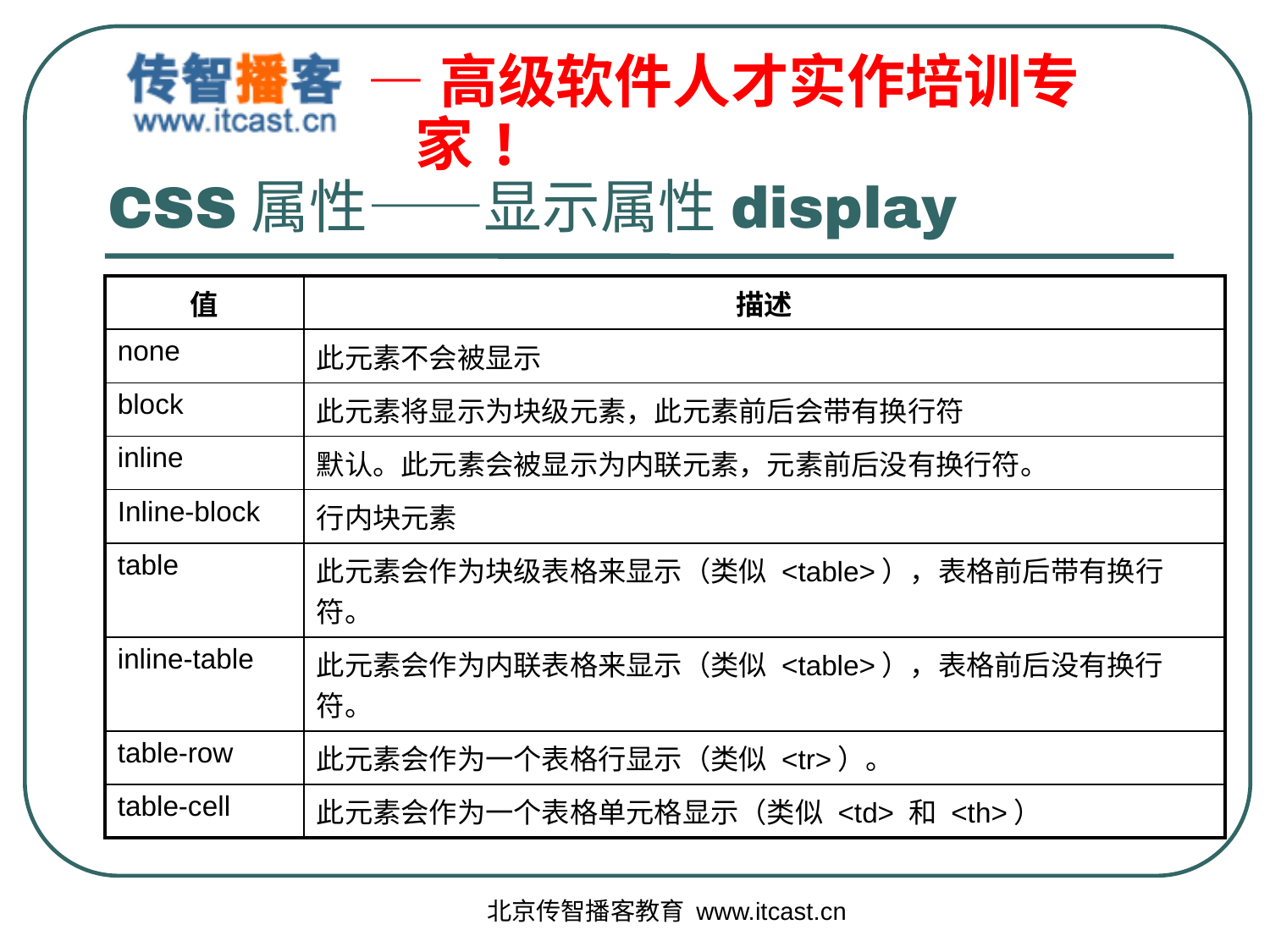

# CSS属性——显示属性display
| 值 | 描述 |
| --- | --- |
| none | 此元素不会被显示 |
| block | 此元素将显示为块级元素，此元素前后会带有换行符 |
| inline | 默认。此元素会被显示为内联元素，元素前后没有换行符。 |
| Inline-block | 行内块元素 |
| table | 此元素会作为块级表格来显示（类似 <table>），表格前后带有换行符。 |
| inline-table | 此元素会作为内联表格来显示（类似 <table>），表格前后没有换行符。 |
| table-row | 此元素会作为一个表格行显示（类似 <tr>）。 |
| table-cell | 此元素会作为一个表格单元格显示（类似 <td> 和 <th>） |